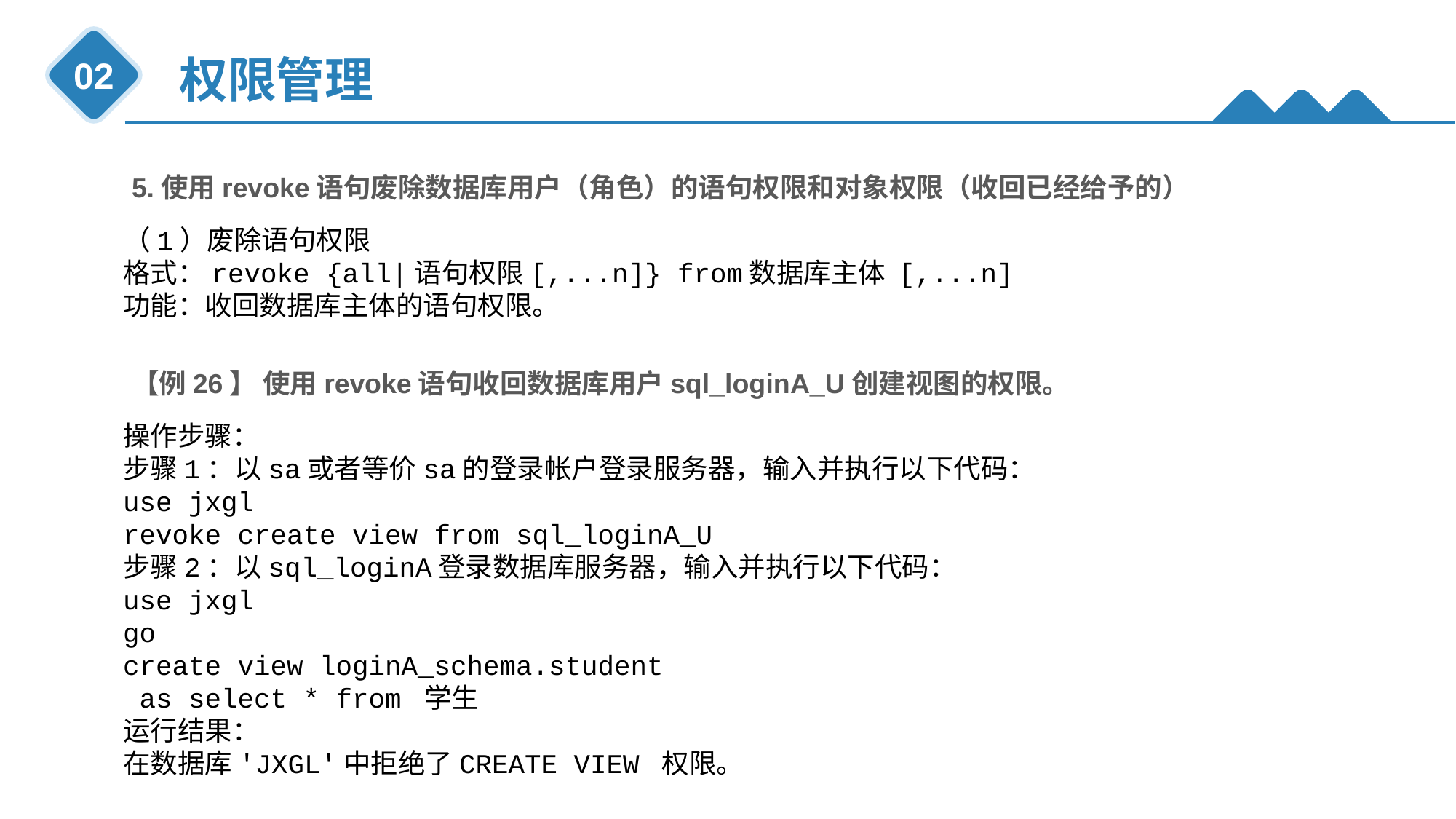

权限管理
02

5.使用revoke语句废除数据库用户（角色）的语句权限和对象权限（收回已经给予的）
（1）废除语句权限
格式：revoke {all|语句权限[,...n]} from数据库主体 [,...n]
功能：收回数据库主体的语句权限。
【例26】 使用revoke语句收回数据库用户sql_loginA_U创建视图的权限。
操作步骤：
步骤1：以sa或者等价sa的登录帐户登录服务器，输入并执行以下代码：
use jxgl
revoke create view from sql_loginA_U
步骤2：以sql_loginA登录数据库服务器，输入并执行以下代码：
use jxgl
go
create view loginA_schema.student
 as select * from 学生
运行结果：
在数据库'JXGL'中拒绝了CREATE VIEW 权限。